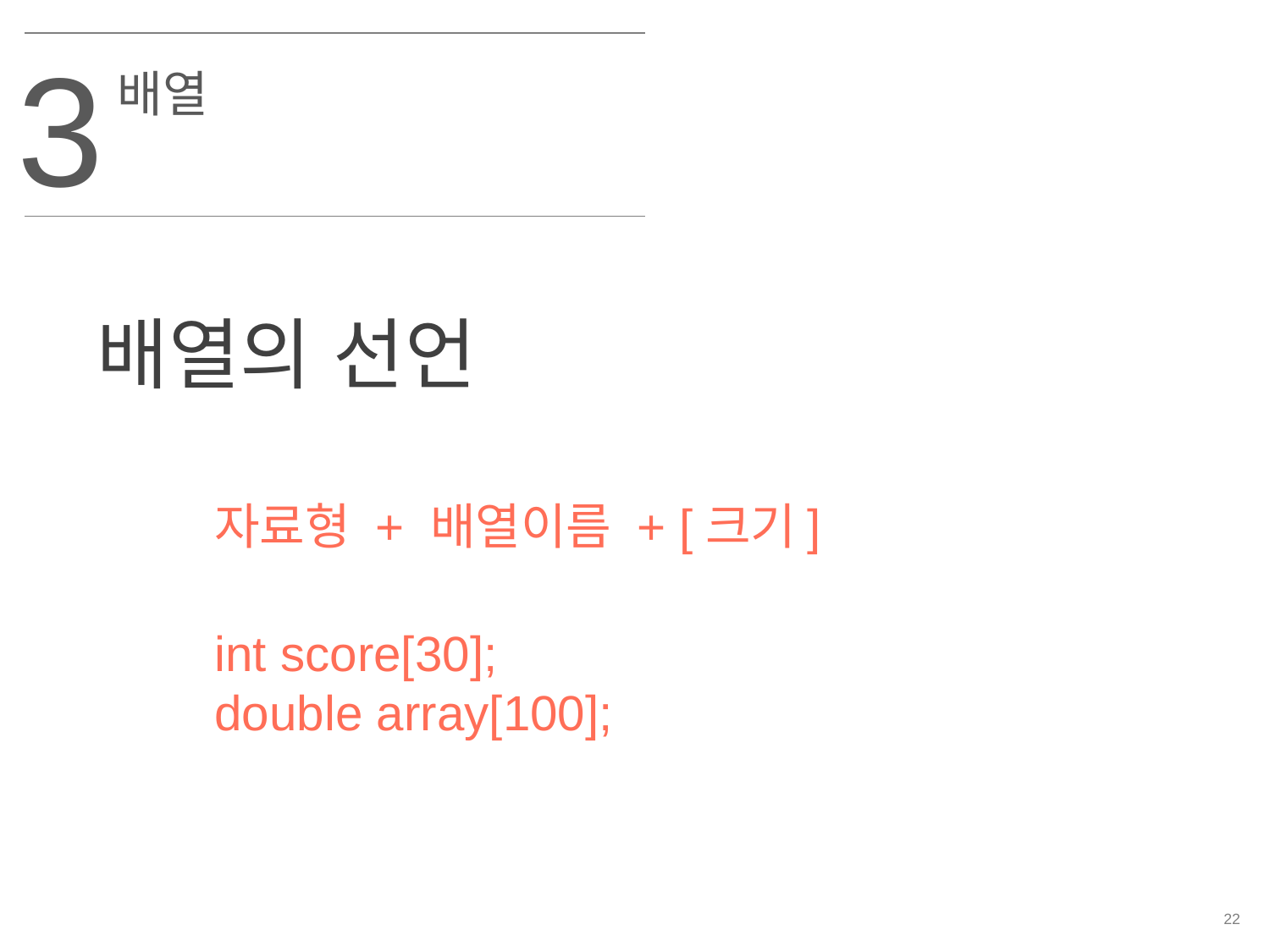

3
배열
배열의 선언
자료형 + 배열이름 + [크기]
int score[30];
double array[100];